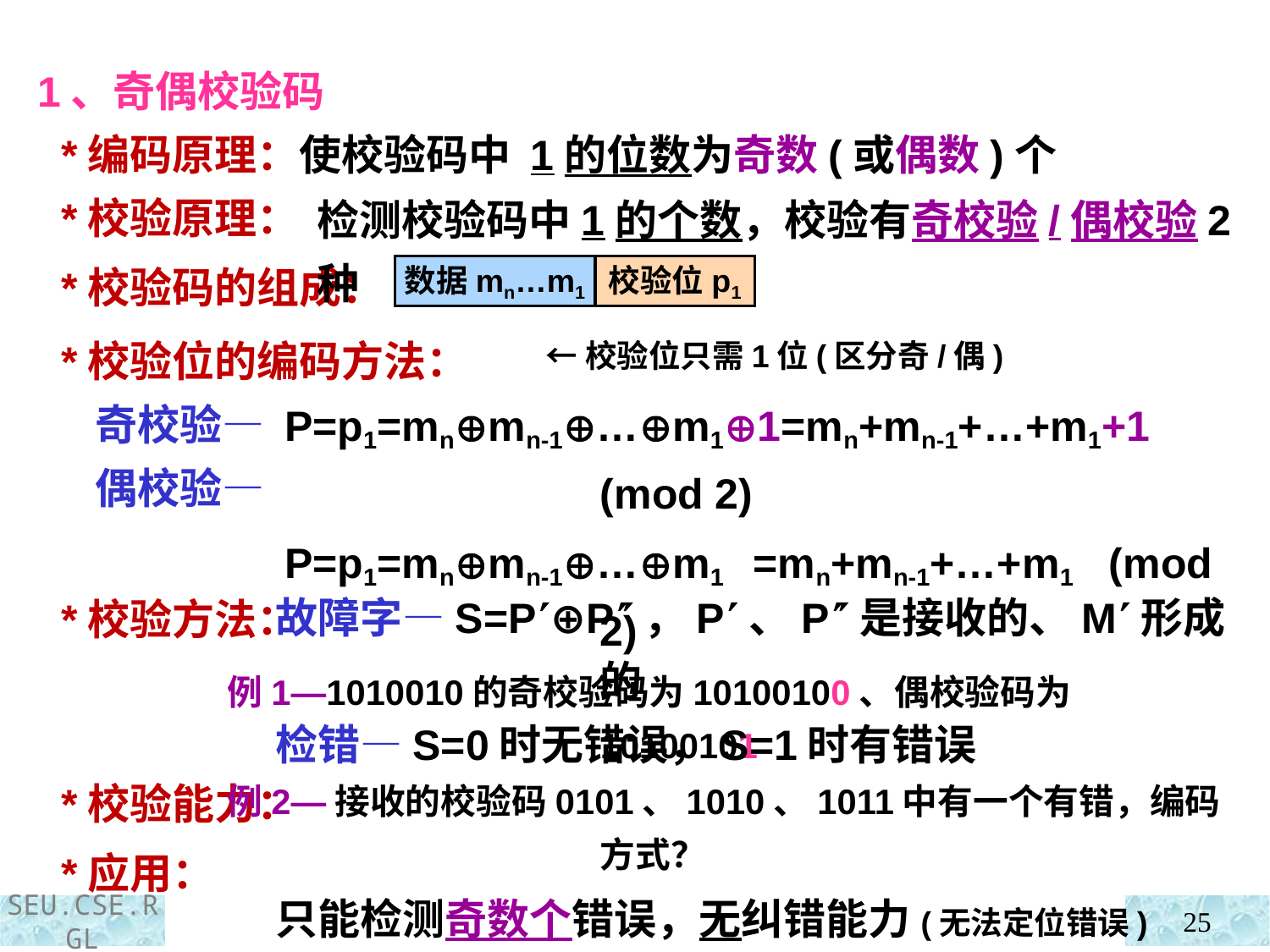

1、奇偶校验码
  *编码原理：使校验码中 1的位数为奇数(或偶数)个
  *校验原理：
  *校验码的组成：
  *校验位的编码方法：
     奇校验—
     偶校验—

  *校验方法：

  *校验能力：
  *应用：
检测校验码中1的个数，校验有奇校验/偶校验2种
                        ←校验位只需1位(区分奇/偶)
数据mn…m1
校验位p1
     P=p1=mn⊕mn-1⊕…⊕m1⊕1=mn+mn-1+…+m1+1 (mod 2)
     P=p1=mn⊕mn-1⊕…⊕m1   =mn+mn-1+…+m1   (mod 2)
例1—1010010的奇校验码为10100100、偶校验码为10100101
    故障字—S=P′⊕P″，P′、P″是接收的、M′形成的
    检错—S=0时无错误，S=1时有错误
例2—接收的校验码0101、1010、1011中有一个有错，编码方式？
    只能检测奇数个错误，无纠错能力(无法定位错误)
广泛应用于I/O传输方面 (有甚于无)
25